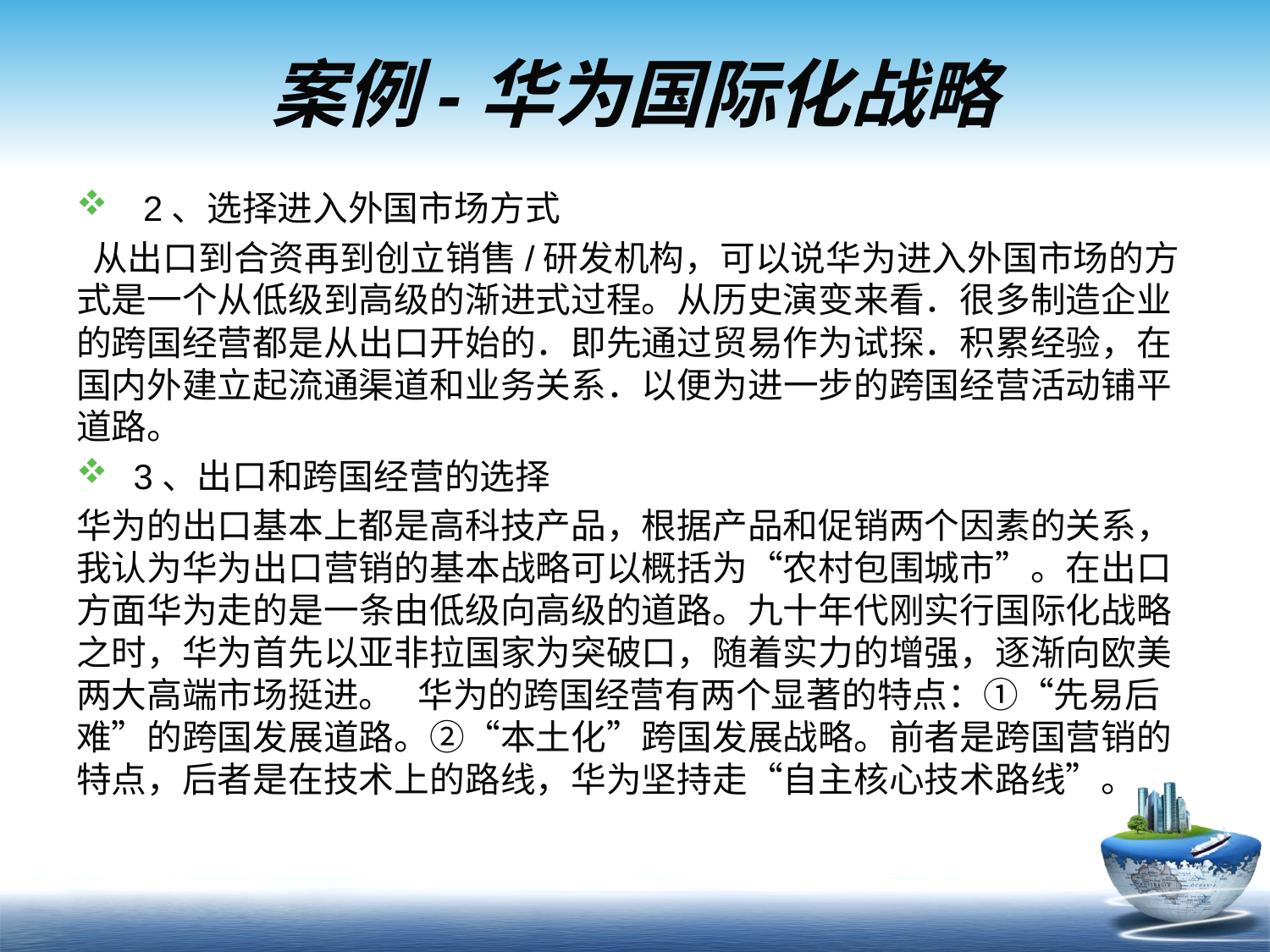

# 案例-华为国际化战略
  2、选择进入外国市场方式
 从出口到合资再到创立销售/研发机构，可以说华为进入外国市场的方式是一个从低级到高级的渐进式过程。从历史演变来看．很多制造企业的跨国经营都是从出口开始的．即先通过贸易作为试探．积累经验，在国内外建立起流通渠道和业务关系．以便为进一步的跨国经营活动铺平道路。
 3、出口和跨国经营的选择
华为的出口基本上都是高科技产品，根据产品和促销两个因素的关系，我认为华为出口营销的基本战略可以概括为“农村包围城市”。在出口方面华为走的是一条由低级向高级的道路。九十年代刚实行国际化战略之时，华为首先以亚非拉国家为突破口，随着实力的增强，逐渐向欧美两大高端市场挺进。   华为的跨国经营有两个显著的特点：①“先易后难”的跨国发展道路。②“本土化”跨国发展战略。前者是跨国营销的特点，后者是在技术上的路线，华为坚持走“自主核心技术路线”。